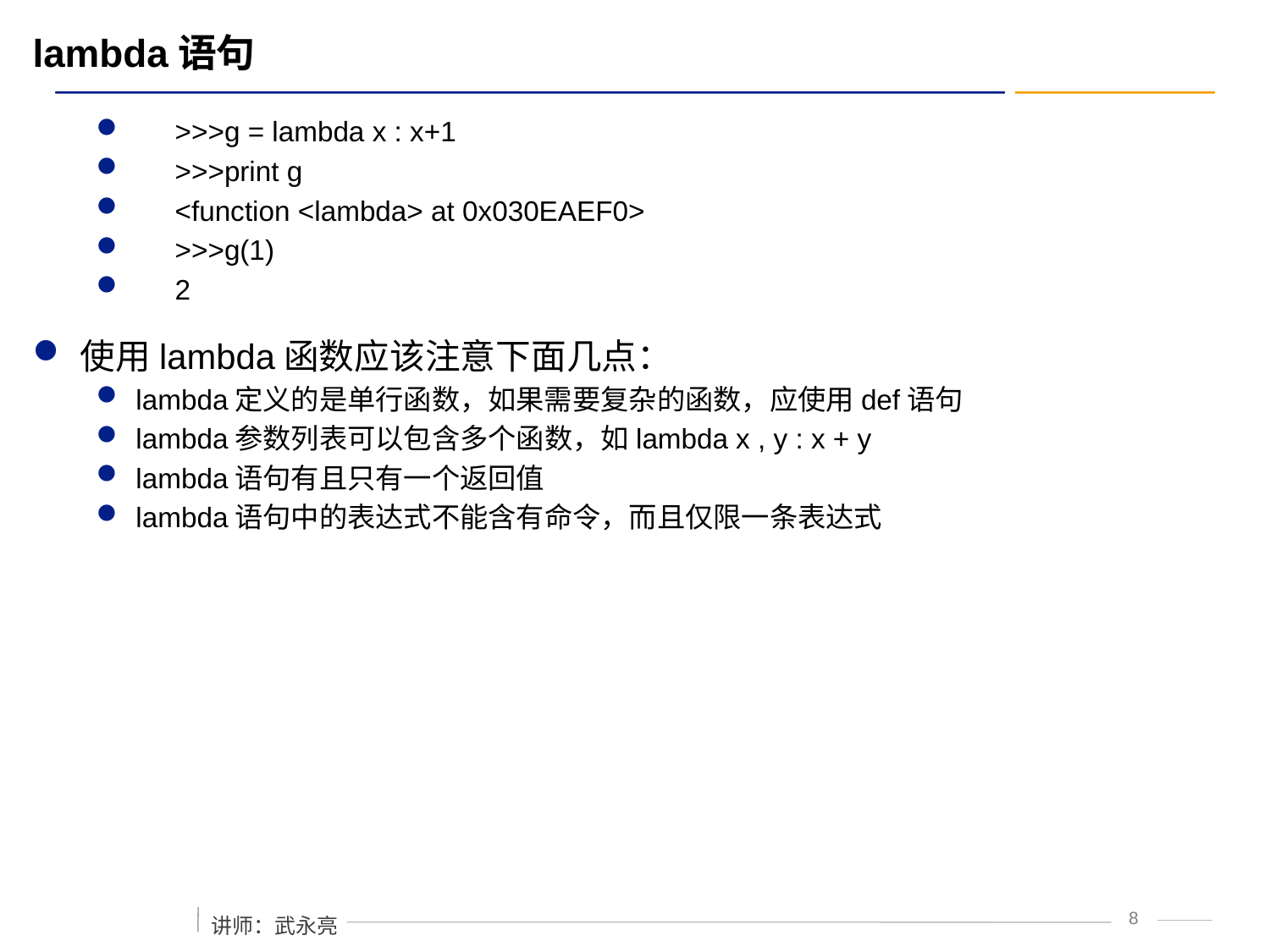

# lambda语句
     >>>g = lambda x : x+1
     >>>print g
     <function <lambda> at 0x030EAEF0>
     >>>g(1)
     2
使用lambda函数应该注意下面几点：
lambda定义的是单行函数，如果需要复杂的函数，应使用def语句
lambda参数列表可以包含多个函数，如lambda x , y : x + y
lambda语句有且只有一个返回值
lambda语句中的表达式不能含有命令，而且仅限一条表达式